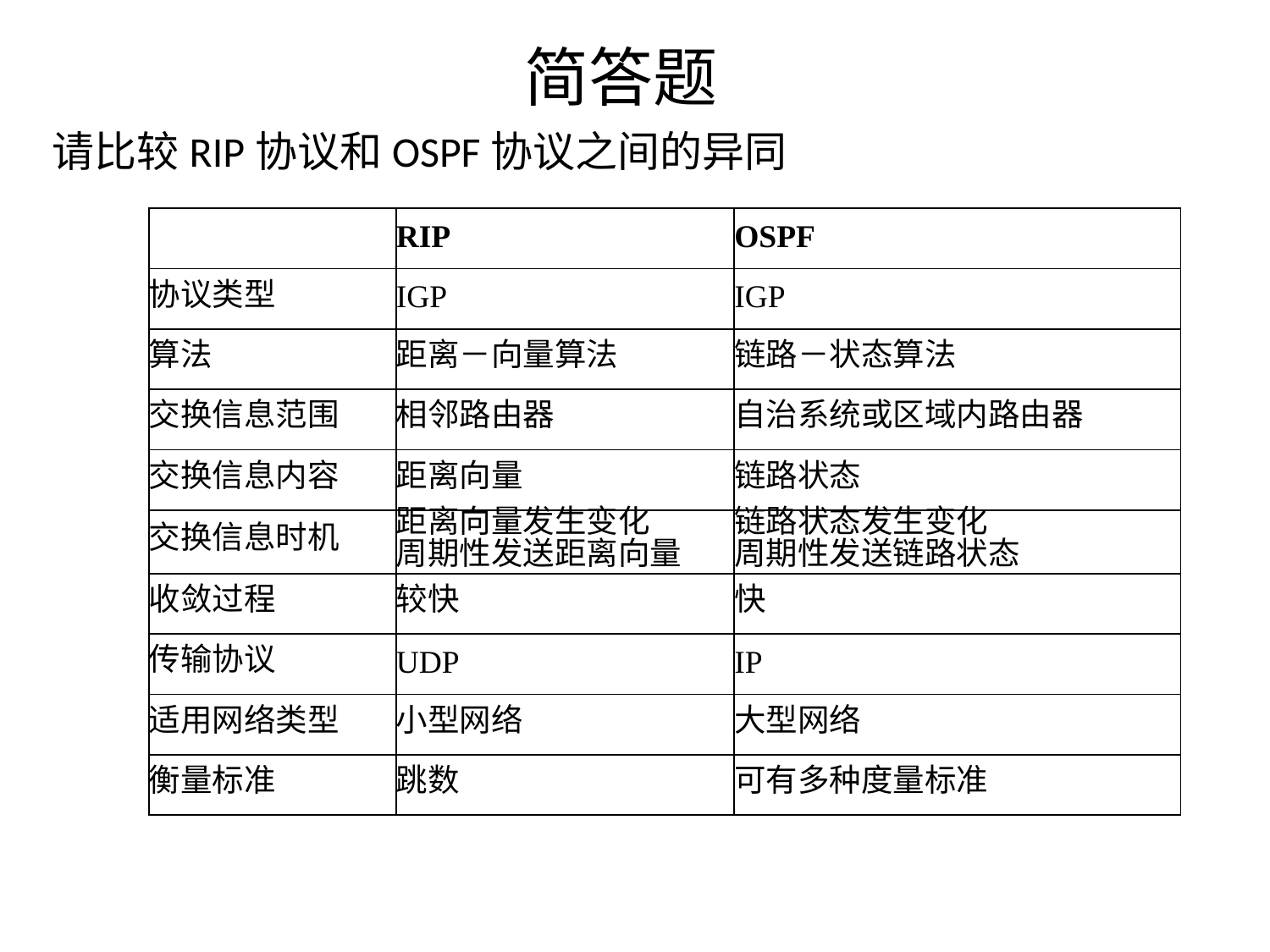

# 简答题
请比较RIP协议和OSPF协议之间的异同

|  | RIP | OSPF |
| --- | --- | --- |
| 协议类型 | IGP | IGP |
| 算法 | 距离－向量算法 | 链路－状态算法 |
| 交换信息范围 | 相邻路由器 | 自治系统或区域内路由器 |
| 交换信息内容 | 距离向量 | 链路状态 |
| 交换信息时机 | 距离向量发生变化 周期性发送距离向量 | 链路状态发生变化 周期性发送链路状态 |
| 收敛过程 | 较快 | 快 |
| 传输协议 | UDP | IP |
| 适用网络类型 | 小型网络 | 大型网络 |
| 衡量标准 | 跳数 | 可有多种度量标准 |